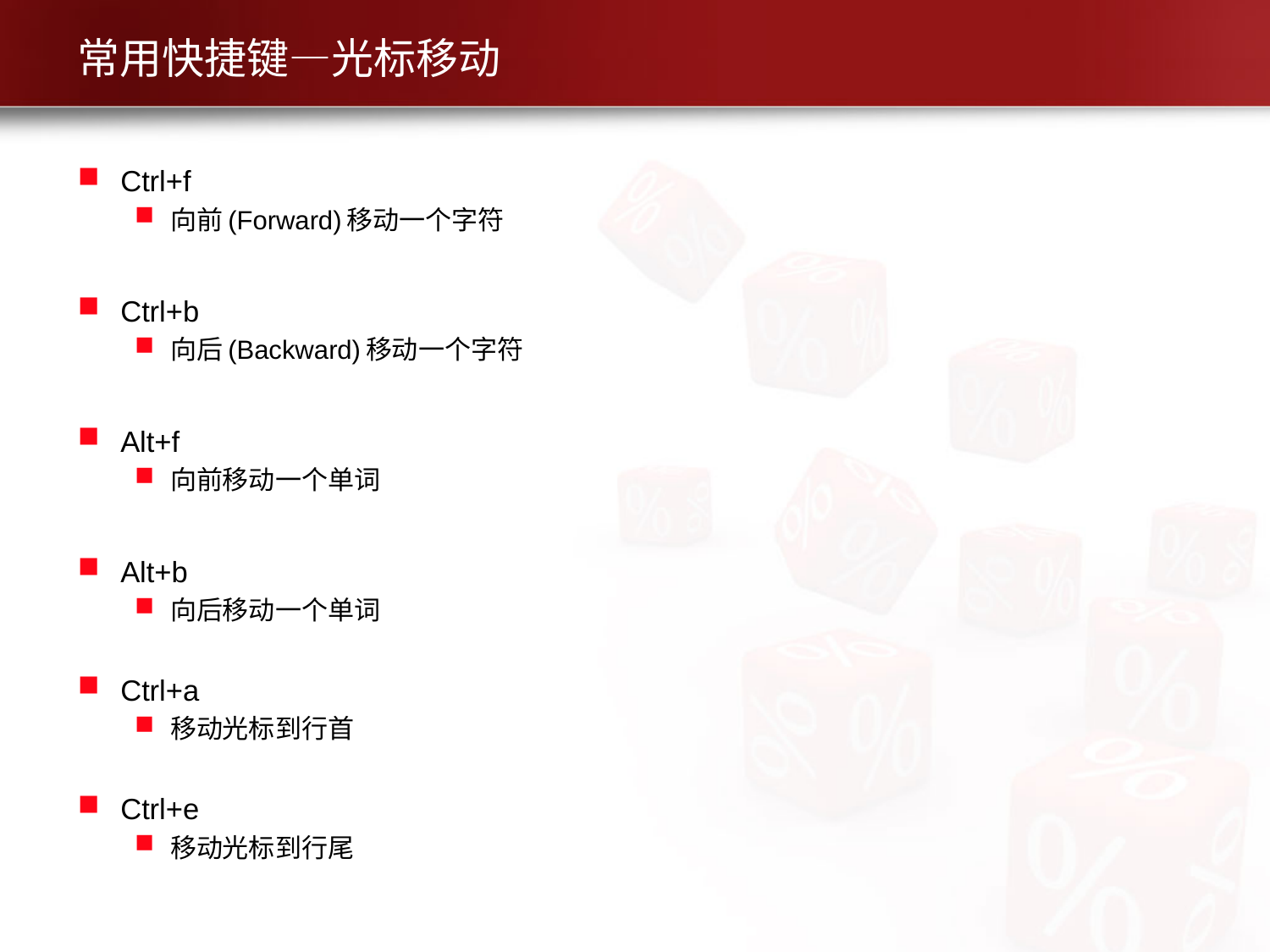

# 常用快捷键—光标移动
Ctrl+f
向前(Forward)移动一个字符

Ctrl+b
向后(Backward)移动一个字符

Alt+f
向前移动一个单词

Alt+b
向后移动一个单词

Ctrl+a
移动光标到行首

Ctrl+e
移动光标到行尾